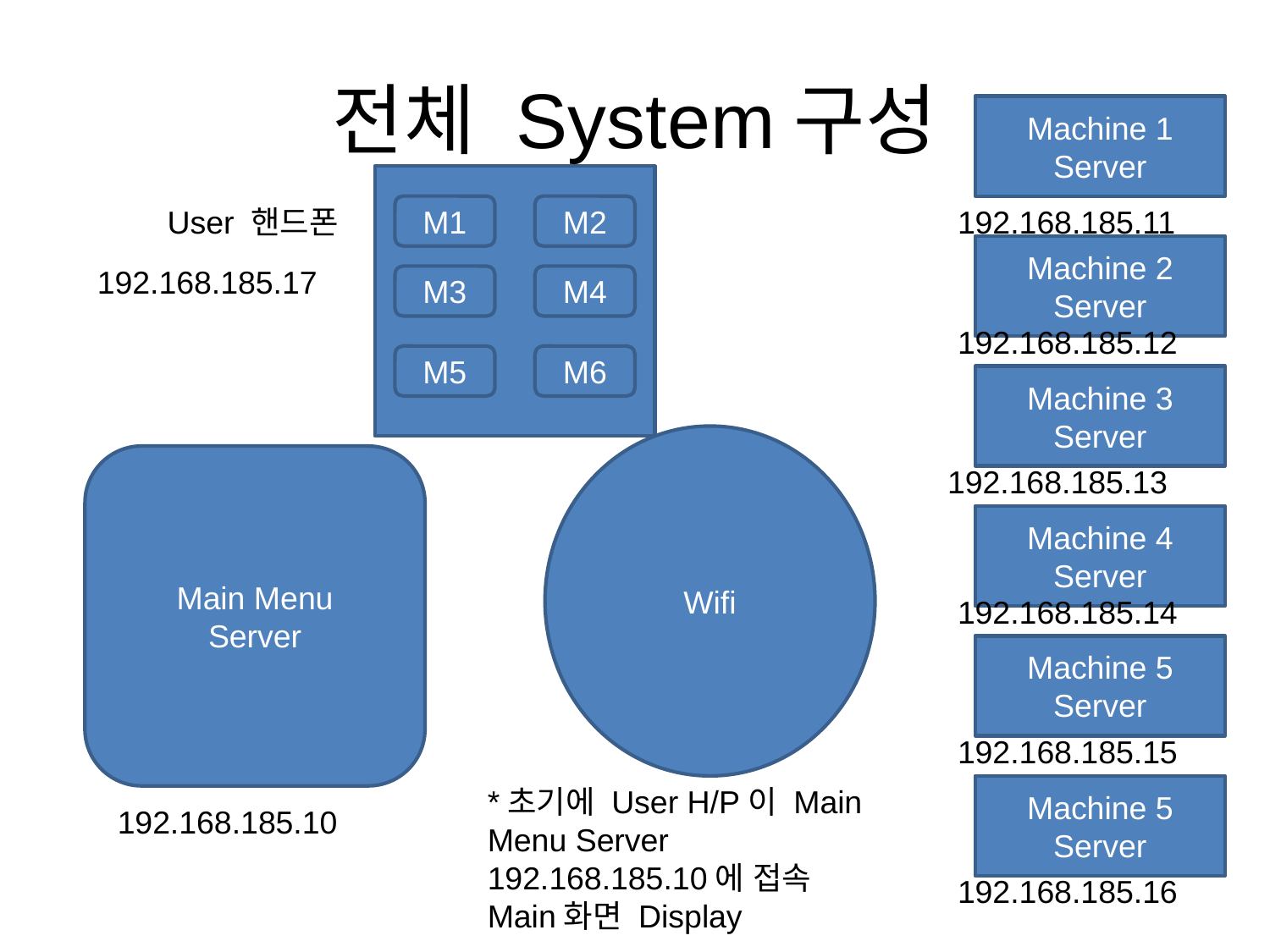

# 전체 System구성
Machine 1
Server

User 핸드폰
M1
M2
192.168.185.11
Machine 2
Server
192.168.185.17
M3
M4
192.168.185.12
M5
M6
Machine 3
Server
Wifi
Main Menu
Server
192.168.185.13
Machine 4
Server
192.168.185.14
Machine 5
Server
192.168.185.15
*초기에 User H/P이 Main Menu Server 192.168.185.10에 접속 Main화면 Display
Machine 5
Server
192.168.185.10
192.168.185.16